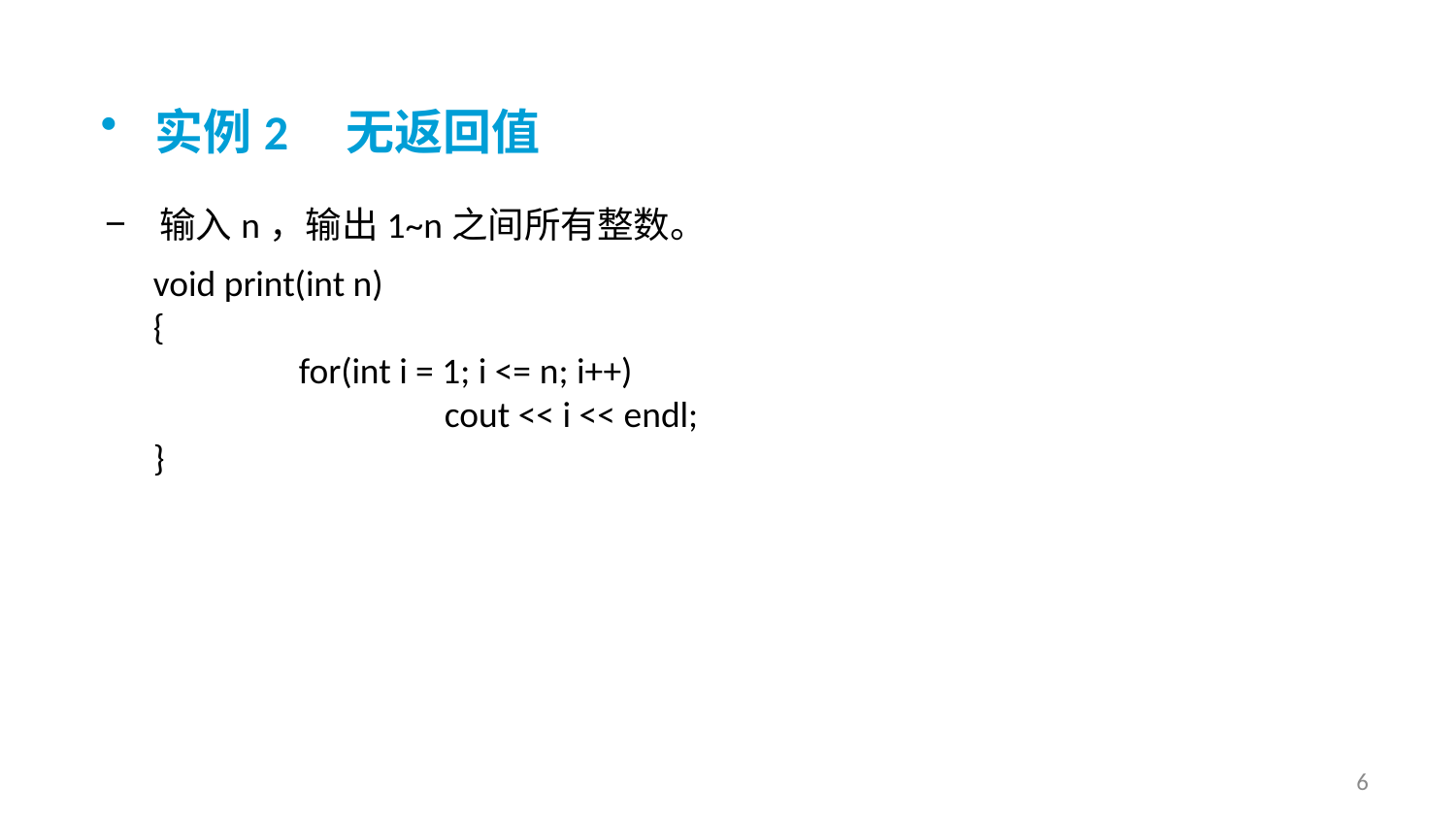

实例2
无返回值
输入n，输出1~n之间所有整数。
void print(int n)
{
	for(int i = 1; i <= n; i++)
		cout << i << endl;
}

6